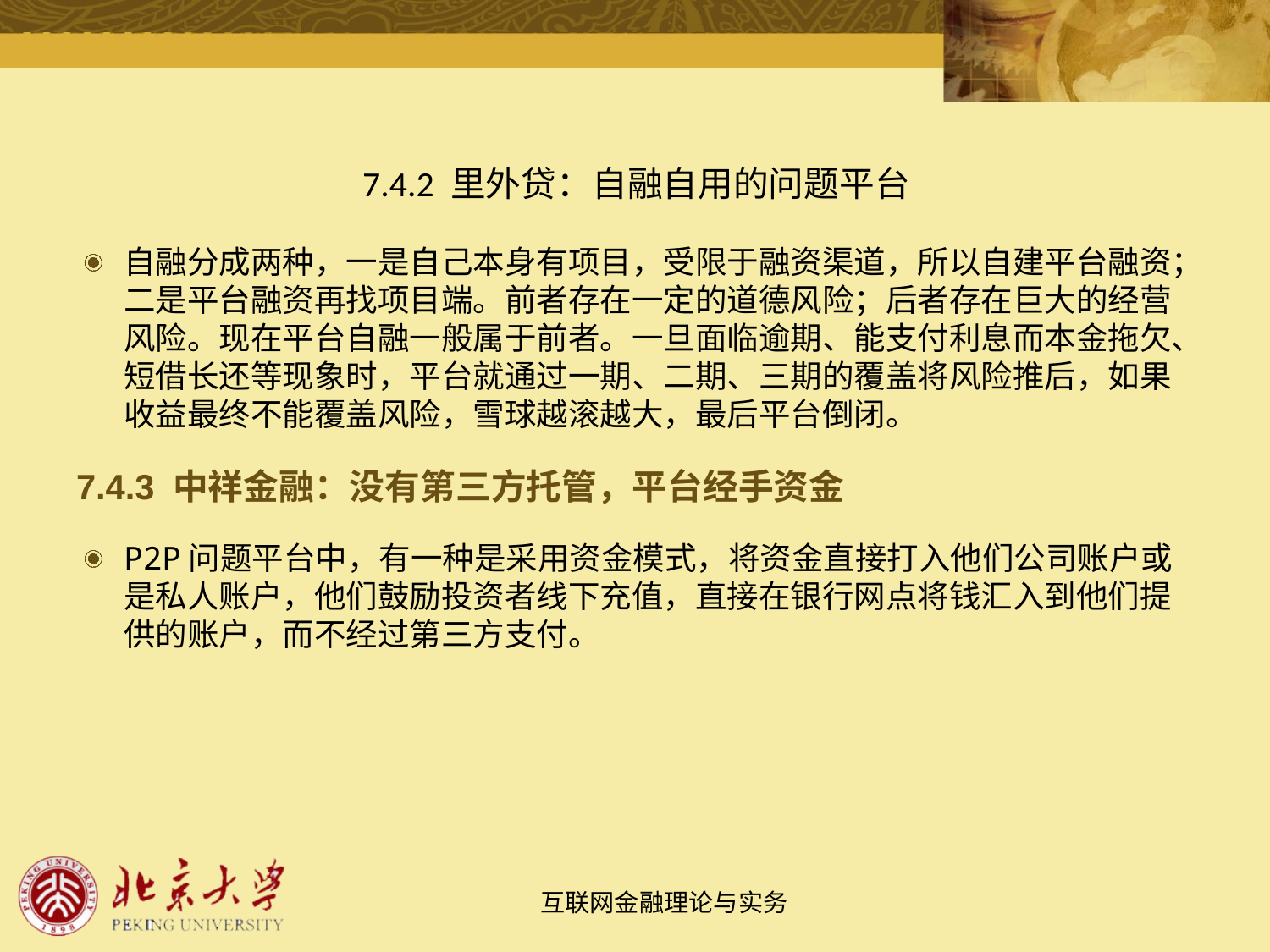

# 7.4.2 里外贷：自融自用的问题平台
自融分成两种，一是自己本身有项目，受限于融资渠道，所以自建平台融资；二是平台融资再找项目端。前者存在一定的道德风险；后者存在巨大的经营风险。现在平台自融一般属于前者。一旦面临逾期、能支付利息而本金拖欠、短借长还等现象时，平台就通过一期、二期、三期的覆盖将风险推后，如果收益最终不能覆盖风险，雪球越滚越大，最后平台倒闭。
7.4.3 中祥金融：没有第三方托管，平台经手资金
P2P问题平台中，有一种是采用资金模式，将资金直接打入他们公司账户或是私人账户，他们鼓励投资者线下充值，直接在银行网点将钱汇入到他们提供的账户，而不经过第三方支付。